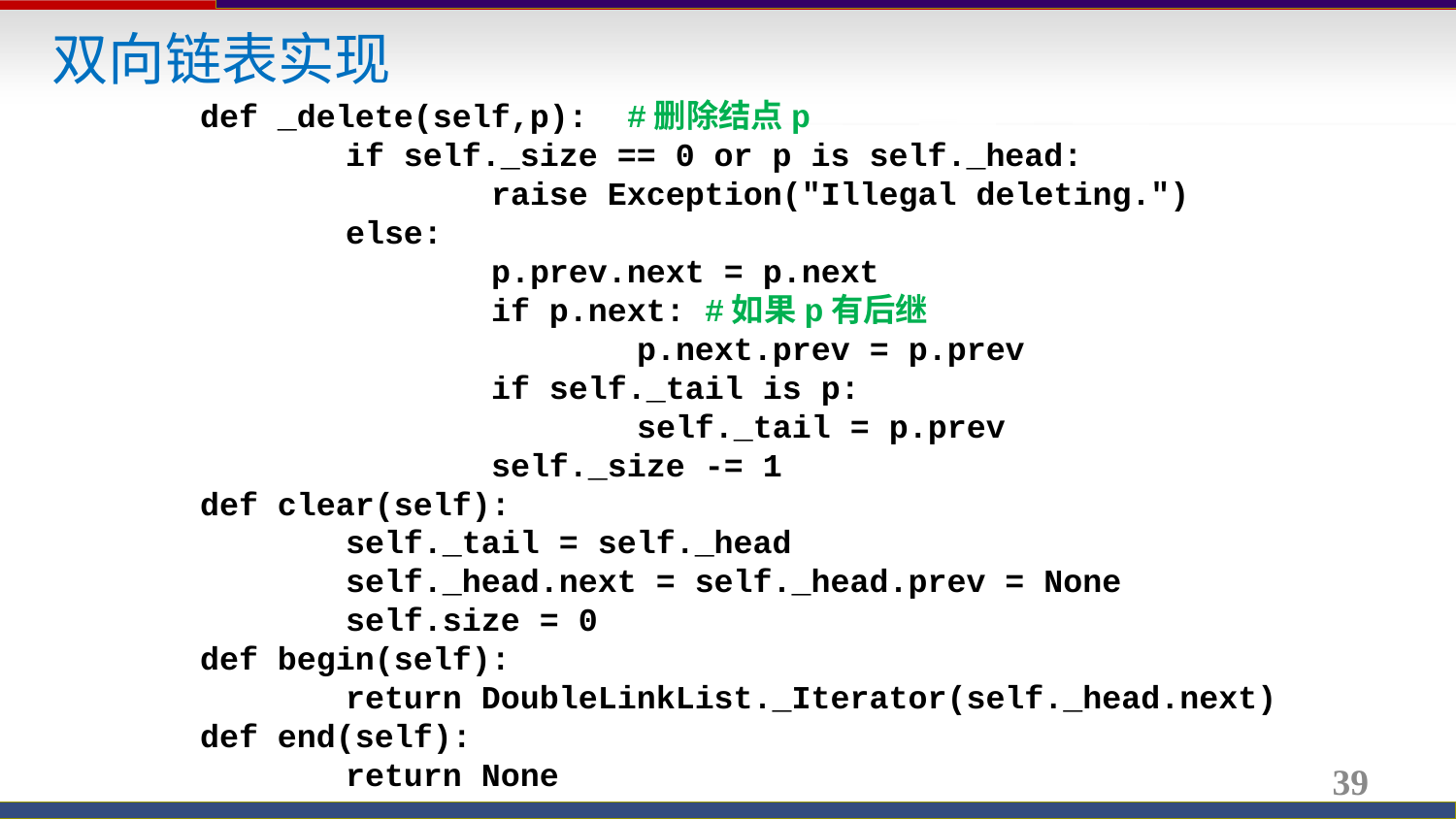

双向链表实现
	def _delete(self,p):  #删除结点p
		if self._size == 0 or p is self._head:
			raise Exception("Illegal deleting.")
		else:
			p.prev.next = p.next
			if p.next: #如果p有后继
				p.next.prev = p.prev
			if self._tail is p:
				self._tail = p.prev
			self._size -= 1
	def clear(self):
		self._tail = self._head
		self._head.next = self._head.prev = None
		self.size = 0
	def begin(self):
		return DoubleLinkList._Iterator(self._head.next)
	def end(self):
		return None